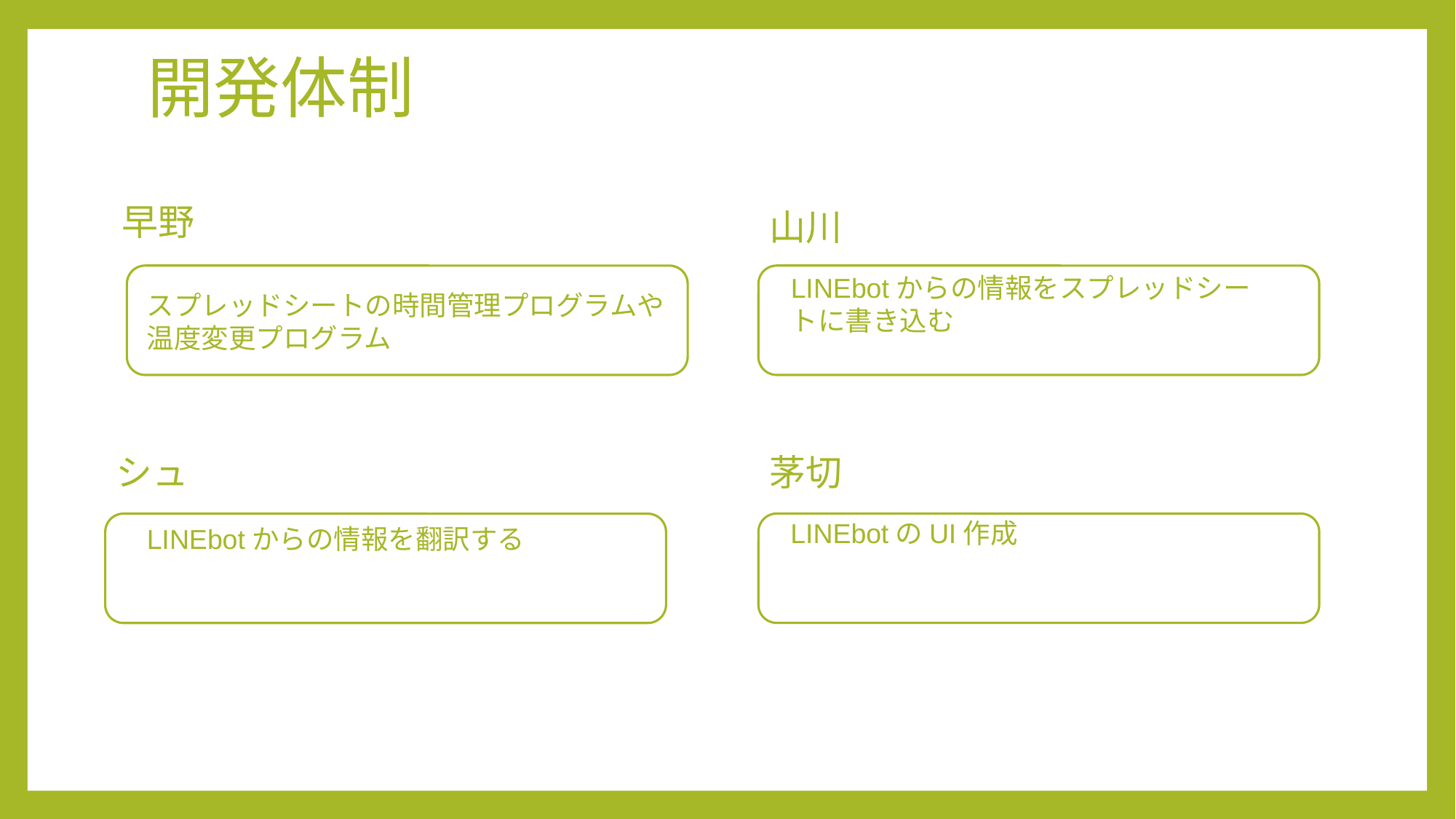

# 開発体制
山川
LINEbotからの情報をスプレッドシートに書き込む
茅切
LINEbotのUI作成
早野

スプレッドシートの時間管理プログラムや温度変更プログラム
シュ

LINEbotからの情報を翻訳する